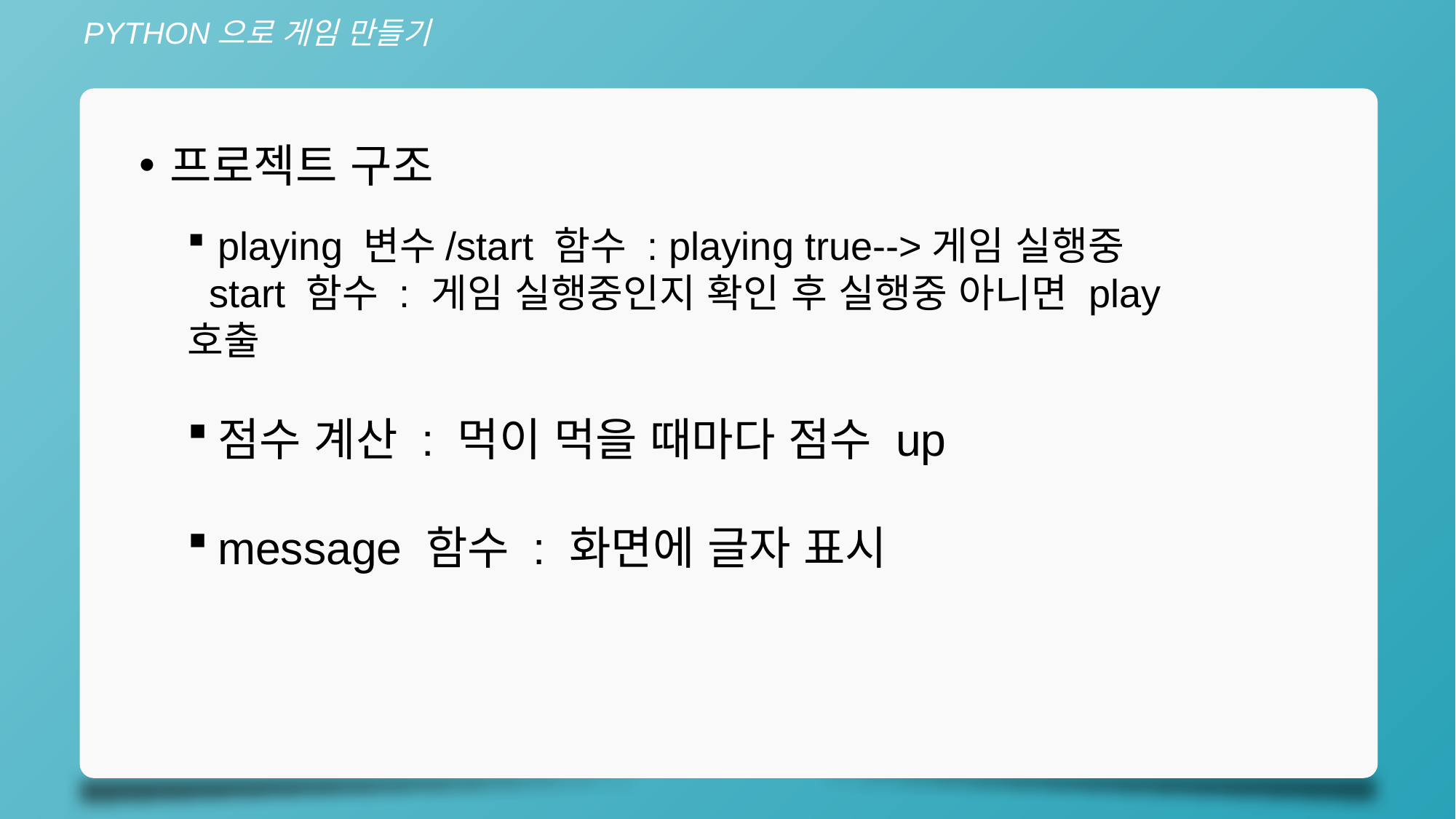

PYTHON으로 게임 만들기

프로젝트 구조
playing 변수/start 함수 : playing true-->게임 실행중
  start 함수 : 게임 실행중인지 확인 후 실행중 아니면 play 호출

점수 계산 : 먹이 먹을 때마다 점수 up

message 함수 : 화면에 글자 표시